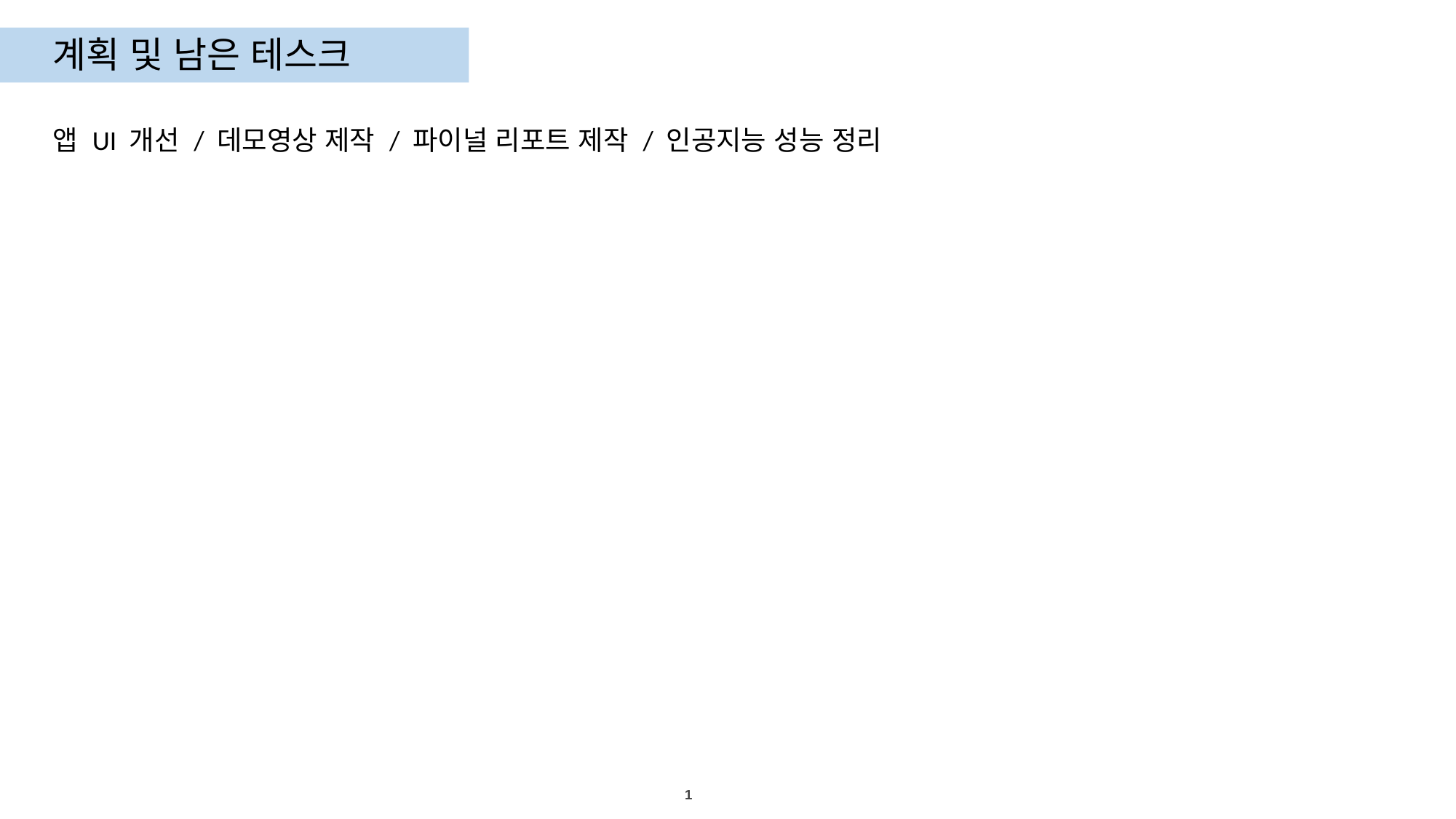

계획 및 남은 테스크

앱 UI 개선 / 데모영상 제작 / 파이널 리포트 제작 / 인공지능 성능 정리

1